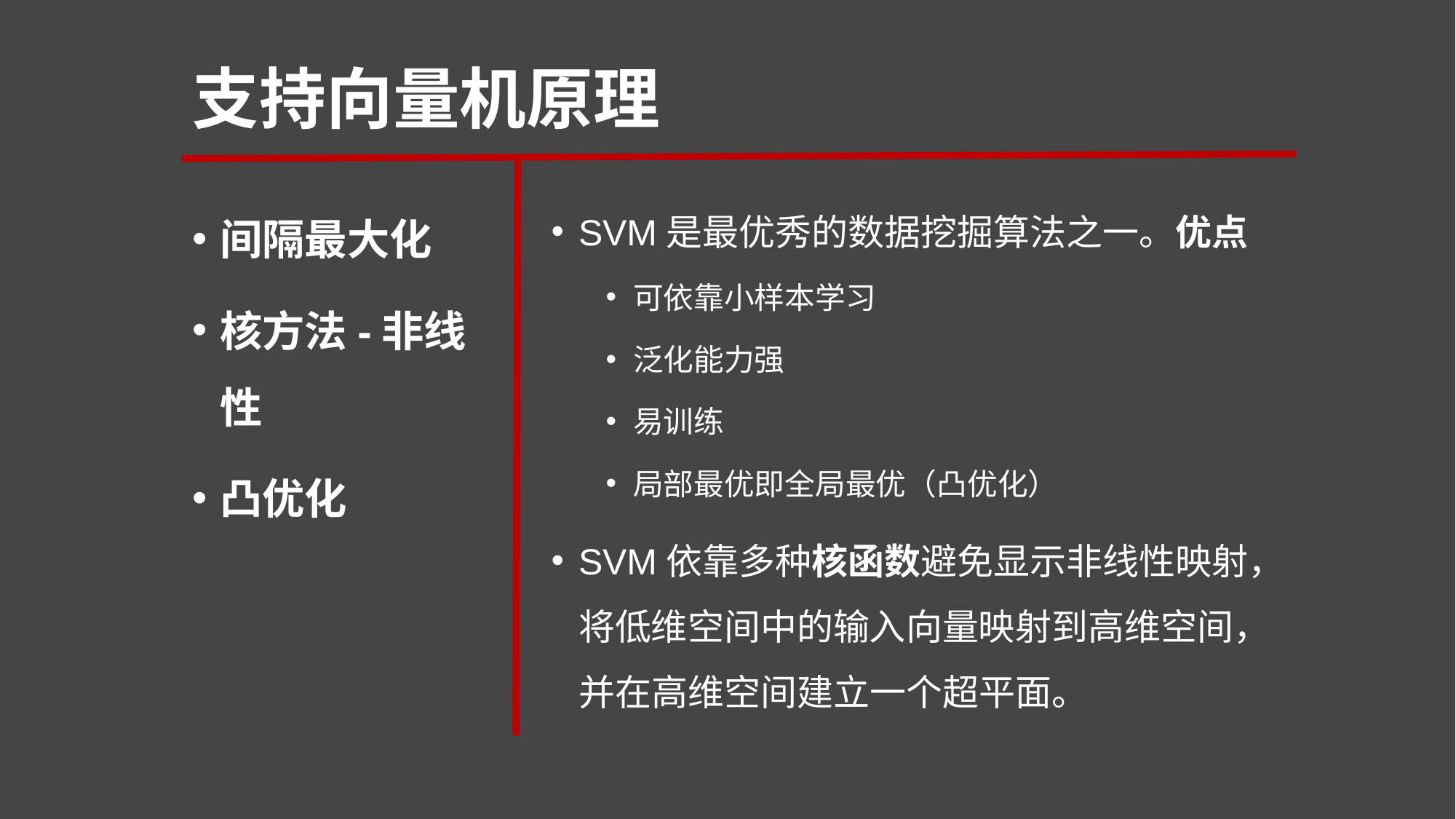

# 支持向量机原理
间隔最大化
核方法-非线性
凸优化
SVM是最优秀的数据挖掘算法之一。优点
可依靠小样本学习
泛化能力强
易训练
局部最优即全局最优（凸优化）
SVM依靠多种核函数避免显示非线性映射，将低维空间中的输入向量映射到高维空间，并在高维空间建立一个超平面。